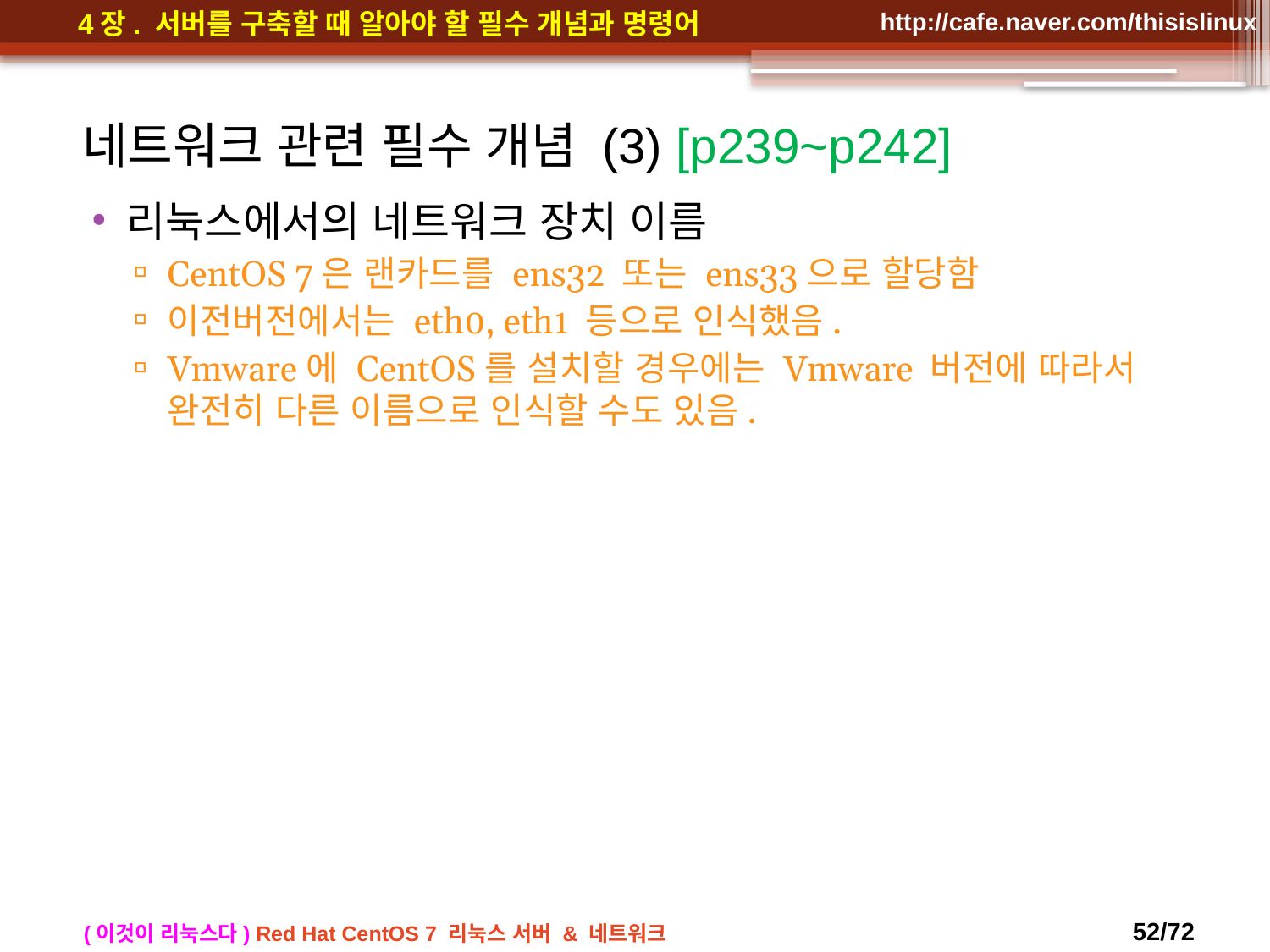

# 네트워크 관련 필수 개념 (3) [p239~p242]
리눅스에서의 네트워크 장치 이름
CentOS 7은 랜카드를 ens32 또는 ens33으로 할당함
이전버전에서는 eth0, eth1 등으로 인식했음.
Vmware에 CentOS를 설치할 경우에는 Vmware 버전에 따라서 완전히 다른 이름으로 인식할 수도 있음.